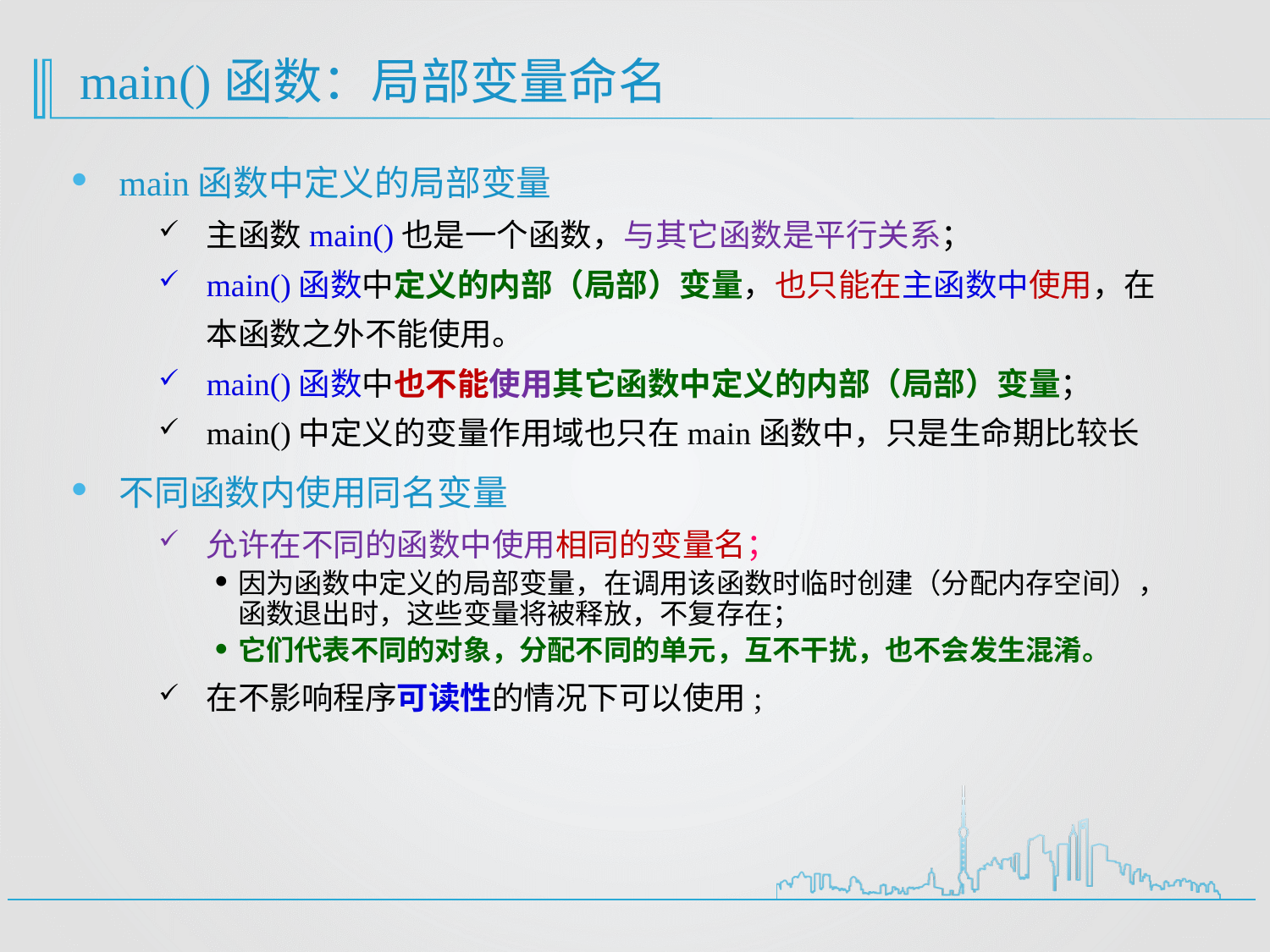

# main()函数：局部变量命名
main函数中定义的局部变量
主函数main()也是一个函数，与其它函数是平行关系；
main()函数中定义的内部（局部）变量，也只能在主函数中使用，在本函数之外不能使用。
main()函数中也不能使用其它函数中定义的内部（局部）变量；
main()中定义的变量作用域也只在main函数中，只是生命期比较长
不同函数内使用同名变量
允许在不同的函数中使用相同的变量名；
因为函数中定义的局部变量，在调用该函数时临时创建（分配内存空间），函数退出时，这些变量将被释放，不复存在；
它们代表不同的对象，分配不同的单元，互不干扰，也不会发生混淆。
在不影响程序可读性的情况下可以使用;